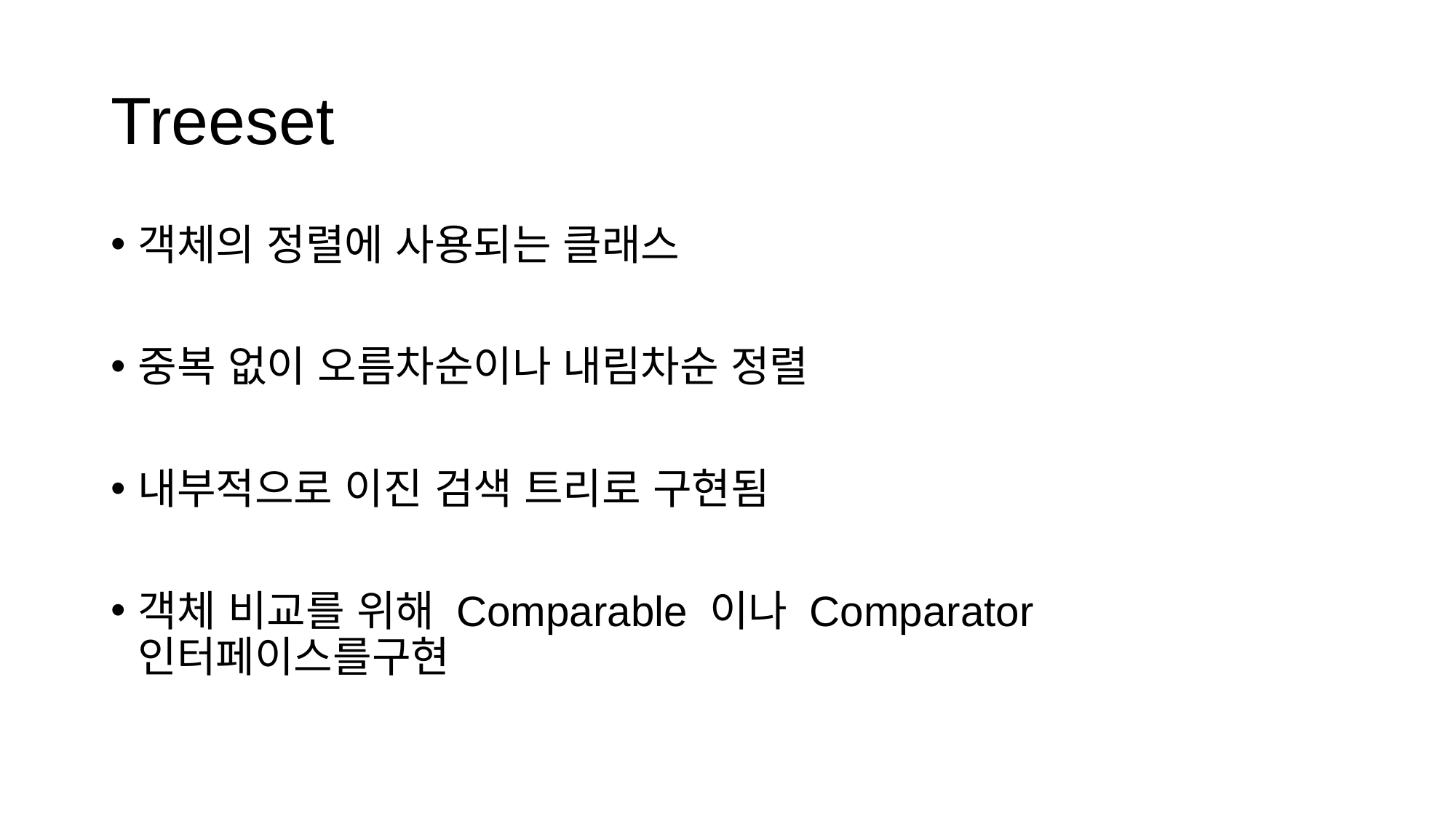

# Treeset
객체의 정렬에 사용되는 클래스

중복 없이 오름차순이나 내림차순 정렬

내부적으로 이진 검색 트리로 구현됨

객체 비교를 위해 Comparable 이나 Comparator 인터페이스를구현